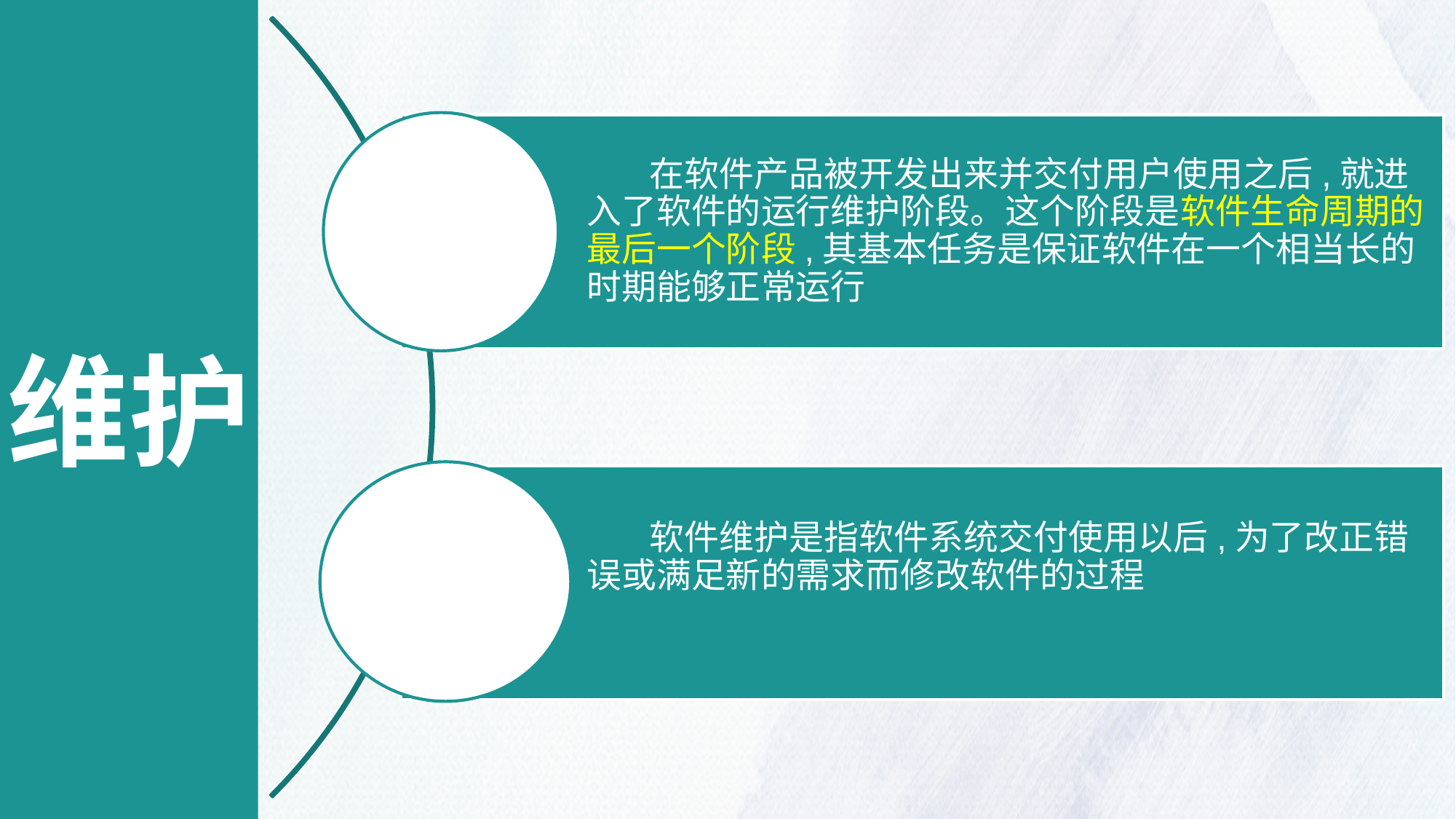

在软件产品被开发出来并交付用户使用之后,就进入了软件的运行维护阶段。这个阶段是软件生命周期的最后一个阶段,其基本任务是保证软件在一个相当长的时期能够正常运行
       软件维护是指软件系统交付使用以后,为了改正错误或满足新的需求而修改软件的过程

维护